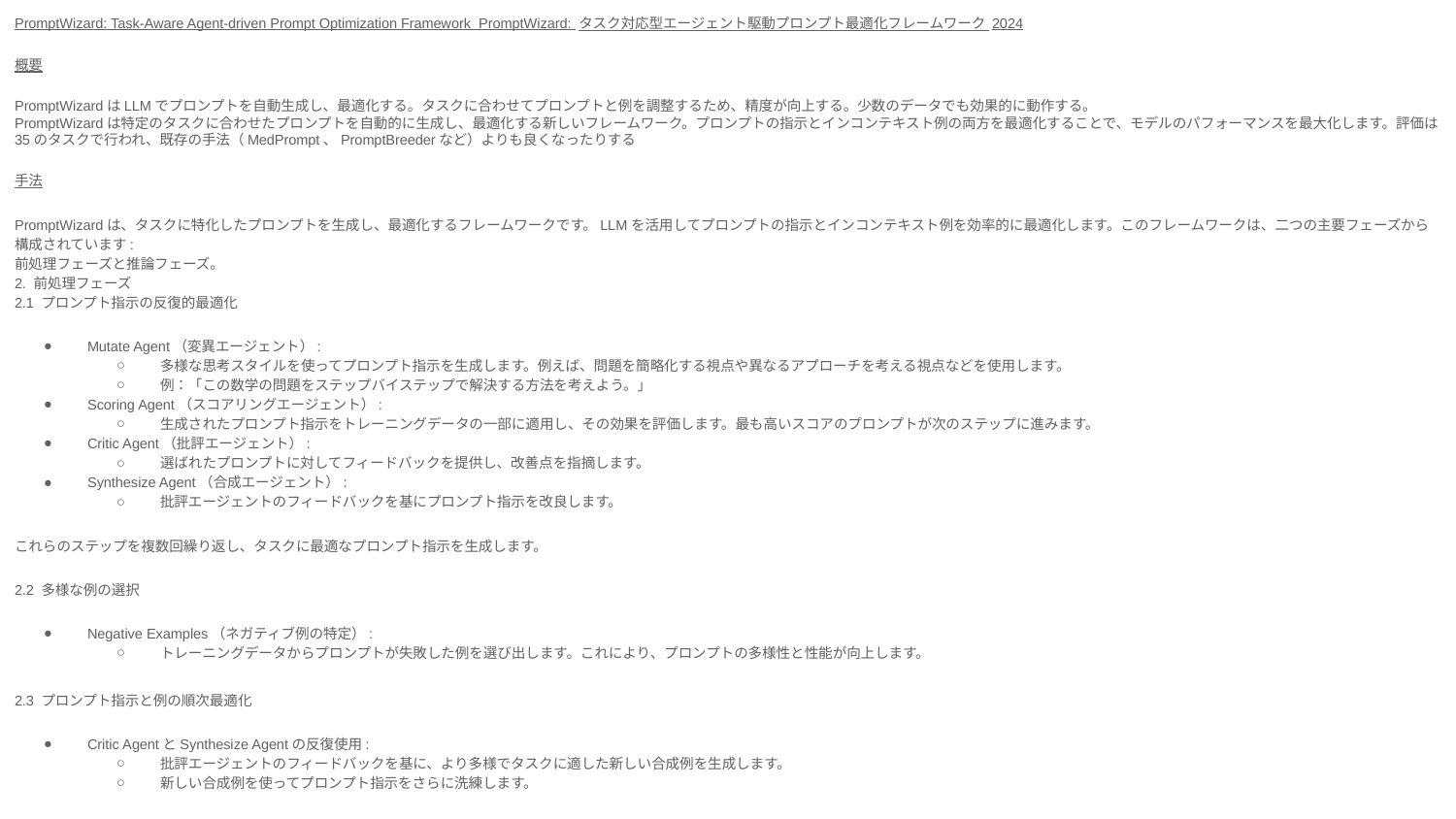

PromptWizard: Task-Aware Agent-driven Prompt Optimization Framework  PromptWizard: タスク対応型エージェント駆動プロンプト最適化フレームワーク 2024
概要
PromptWizardはLLMでプロンプトを自動生成し、最適化する。タスクに合わせてプロンプトと例を調整するため、精度が向上する。少数のデータでも効果的に動作する。
PromptWizardは特定のタスクに合わせたプロンプトを自動的に生成し、最適化する新しいフレームワーク。プロンプトの指示とインコンテキスト例の両方を最適化することで、モデルのパフォーマンスを最大化します。評価は35のタスクで行われ、既存の手法（MedPrompt、PromptBreederなど）よりも良くなったりする
手法
PromptWizardは、タスクに特化したプロンプトを生成し、最適化するフレームワークです。LLMを活用してプロンプトの指示とインコンテキスト例を効率的に最適化します。このフレームワークは、二つの主要フェーズから構成されています:
前処理フェーズと推論フェーズ。
2. 前処理フェーズ
2.1 プロンプト指示の反復的最適化
Mutate Agent（変異エージェント）:
多様な思考スタイルを使ってプロンプト指示を生成します。例えば、問題を簡略化する視点や異なるアプローチを考える視点などを使用します。
例：「この数学の問題をステップバイステップで解決する方法を考えよう。」
Scoring Agent（スコアリングエージェント）:
生成されたプロンプト指示をトレーニングデータの一部に適用し、その効果を評価します。最も高いスコアのプロンプトが次のステップに進みます。
Critic Agent（批評エージェント）:
選ばれたプロンプトに対してフィードバックを提供し、改善点を指摘します。
Synthesize Agent（合成エージェント）:
批評エージェントのフィードバックを基にプロンプト指示を改良します。
これらのステップを複数回繰り返し、タスクに最適なプロンプト指示を生成します。
2.2 多様な例の選択
Negative Examples（ネガティブ例の特定）:
トレーニングデータからプロンプトが失敗した例を選び出します。これにより、プロンプトの多様性と性能が向上します。
2.3 プロンプト指示と例の順次最適化
Critic AgentとSynthesize Agentの反復使用:
批評エージェントのフィードバックを基に、より多様でタスクに適した新しい合成例を生成します。
新しい合成例を使ってプロンプト指示をさらに洗練します。
2.4 自動生成された推論と検証
Reasoning Agent（推論エージェント）:
選ばれた少数の例に対して詳細な推論チェーンを生成し、モデルの理解を深めます。
Validate Agent（検証エージェント）:
合成例とその推論チェーンを検証し、モデルが誤った出力を生成しないようにします。
2.5 タスクの意図と専門家の視点の統合
Task Intent（タスクの意図）:
プロンプトにタスクの特定の意図やヒントを組み込み、モデルが正確にタスクを遂行するようにします。
Expert Persona（専門家の視点）:
一貫した応答を維持するために、専門家の視点をプロンプトに統合します。
3. 推論フェーズ 前処理フェーズで生成された最適化プロンプトと少数の例を使用して、すべてのテストサンプルに適用します。このフェーズでは、各クエリに対して追加のLLMコールは不要です。